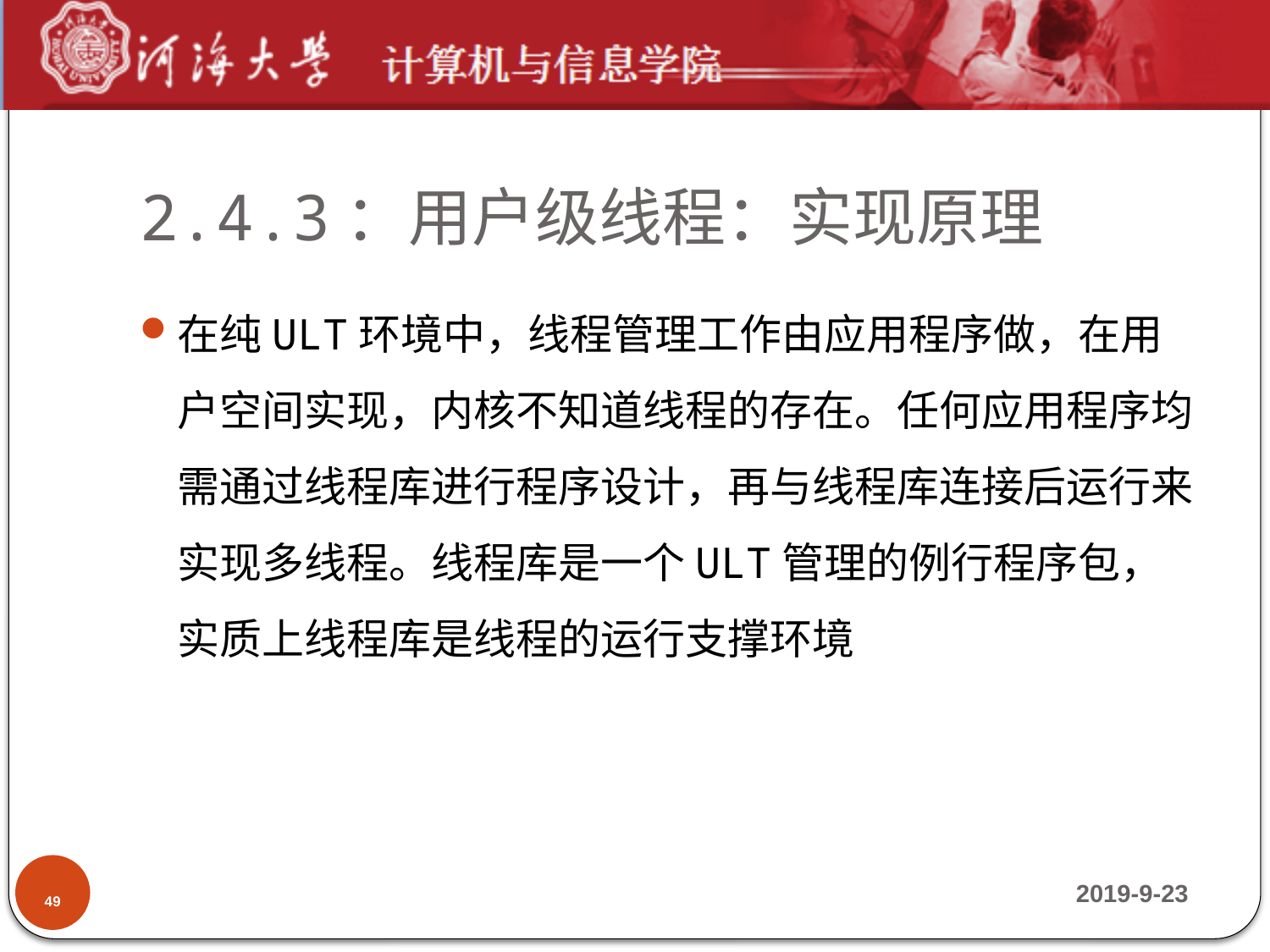

# 2.4.3：用户级线程：实现原理
在纯ULT环境中，线程管理工作由应用程序做，在用户空间实现，内核不知道线程的存在。任何应用程序均需通过线程库进行程序设计，再与线程库连接后运行来实现多线程。线程库是一个ULT管理的例行程序包，实质上线程库是线程的运行支撑环境

49
2019-9-23